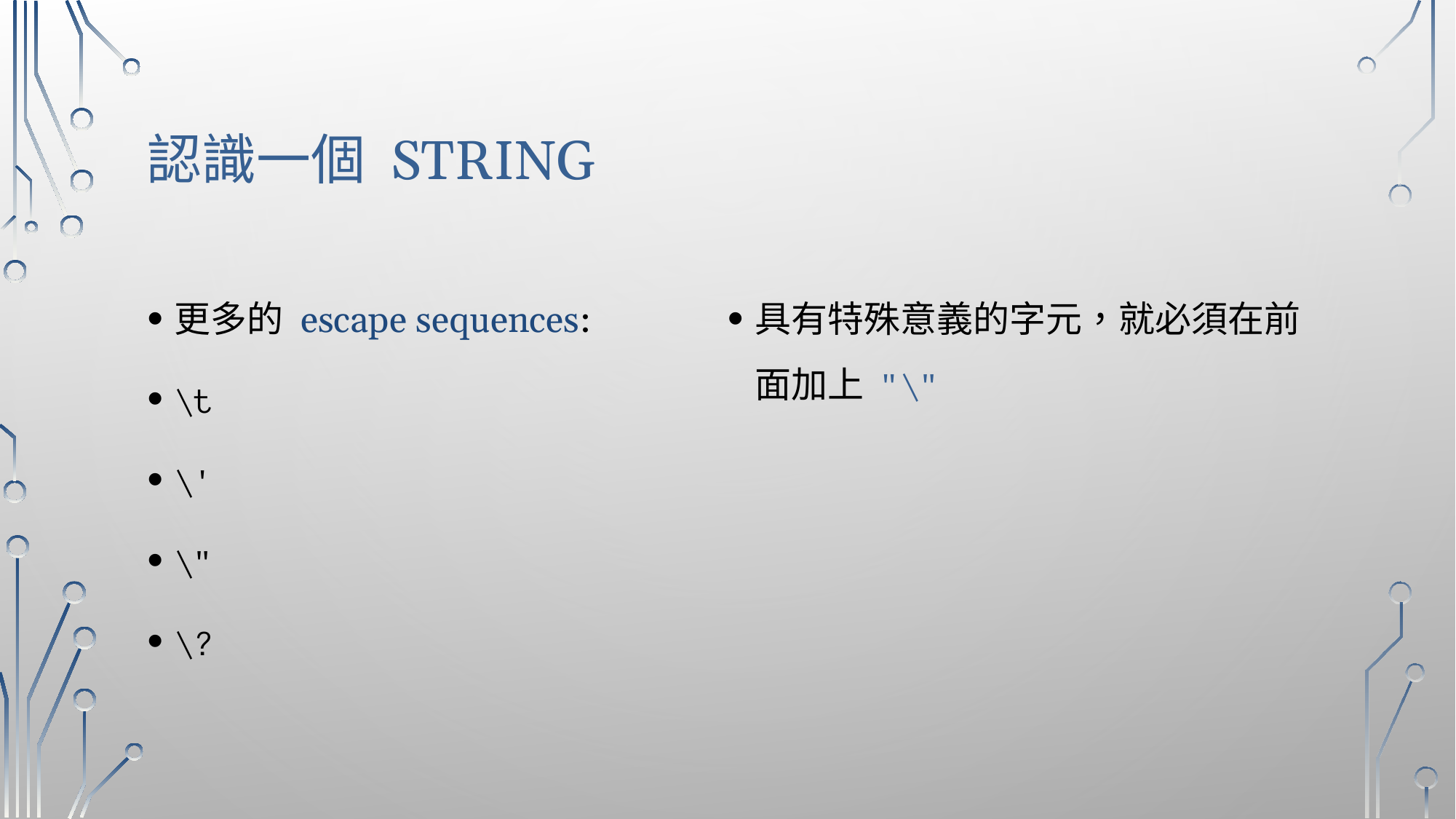

# 認識一個 string
更多的 escape sequences:
\t
\'
\"
\?
具有特殊意義的字元，就必須在前面加上 "\"